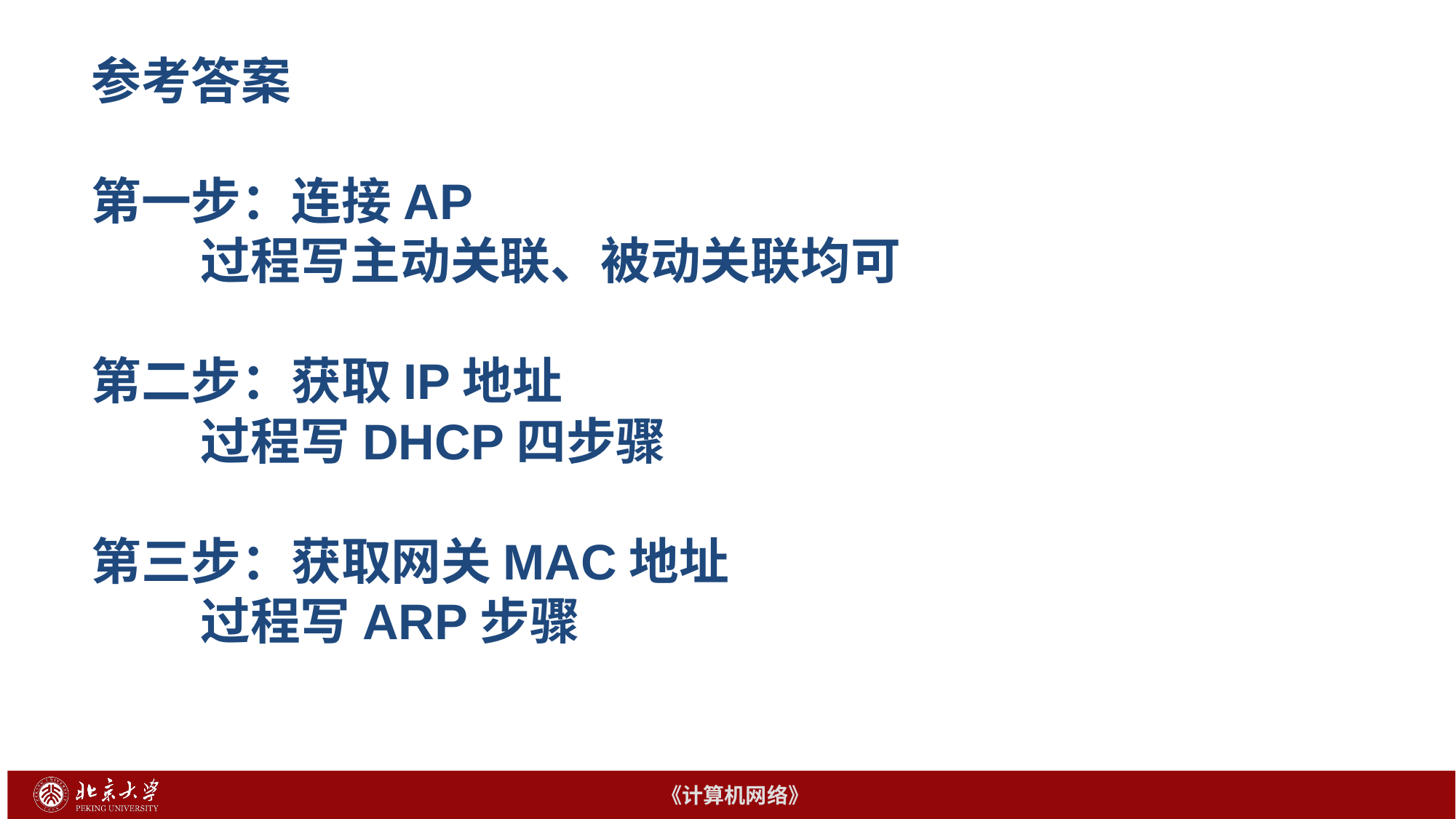

# 参考答案 第一步：连接AP 过程写主动关联、被动关联均可 第二步：获取IP地址 过程写DHCP四步骤 第三步：获取网关MAC地址 过程写ARP步骤